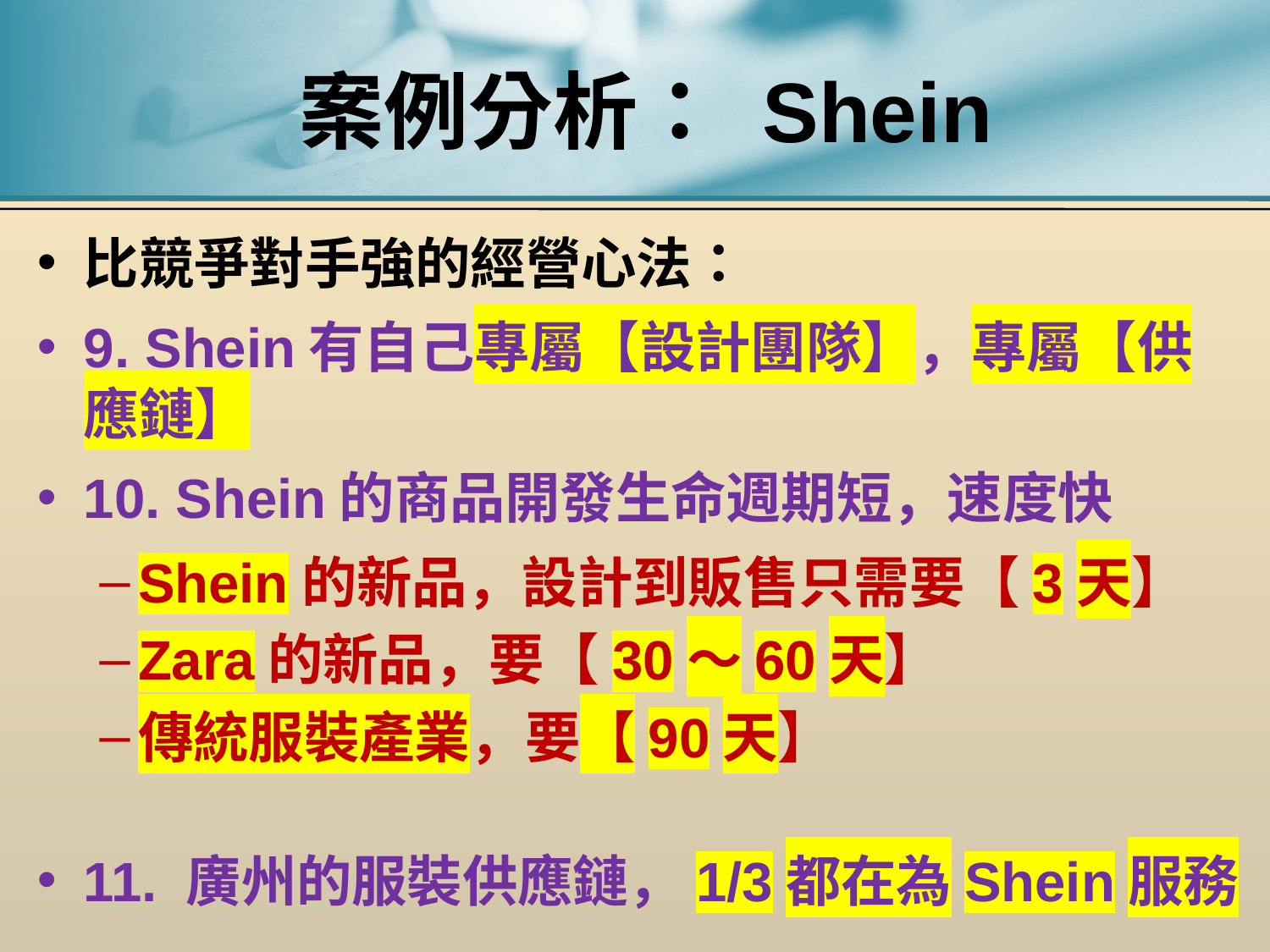

# 案例分析： Shein
比競爭對手強的經營心法：
9. Shein有自己專屬【設計團隊】，專屬【供應鏈】
10. Shein的商品開發生命週期短，速度快
Shein的新品，設計到販售只需要【3天】
Zara的新品，要【30～60天】
傳統服裝產業，要【90天】

11. 廣州的服裝供應鏈，1/3都在為Shein服務